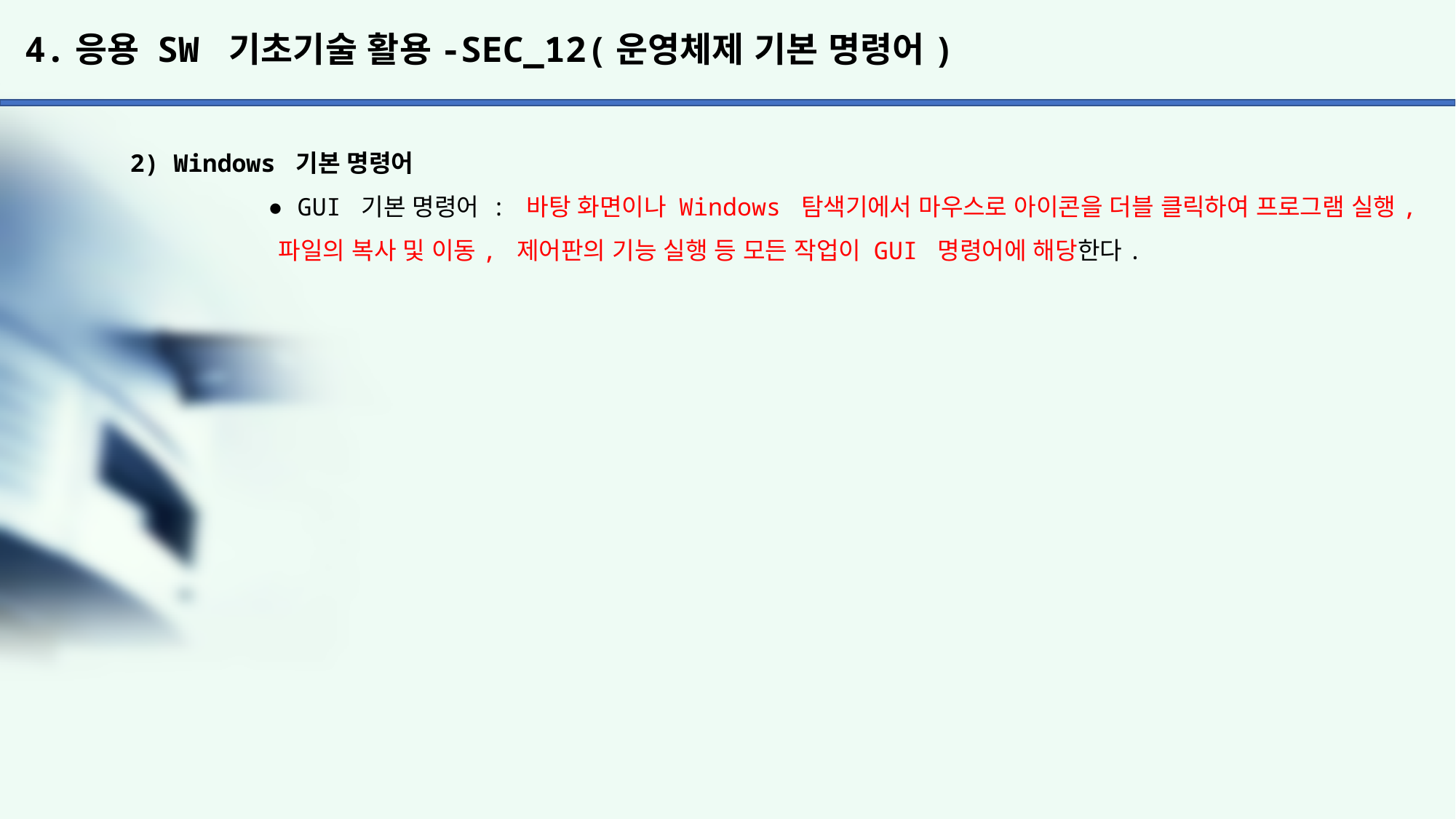

# 4.응용 SW 기초기술 활용-SEC_12(운영체제 기본 명령어)
2) Windows 기본 명령어
	  ● GUI 기본 명령어 : 바탕 화면이나 Windows 탐색기에서 마우스로 아이콘을 더블 클릭하여 프로그램 실행,
	     파일의 복사 및 이동, 제어판의 기능 실행 등 모든 작업이 GUI 명령어에 해당한다.